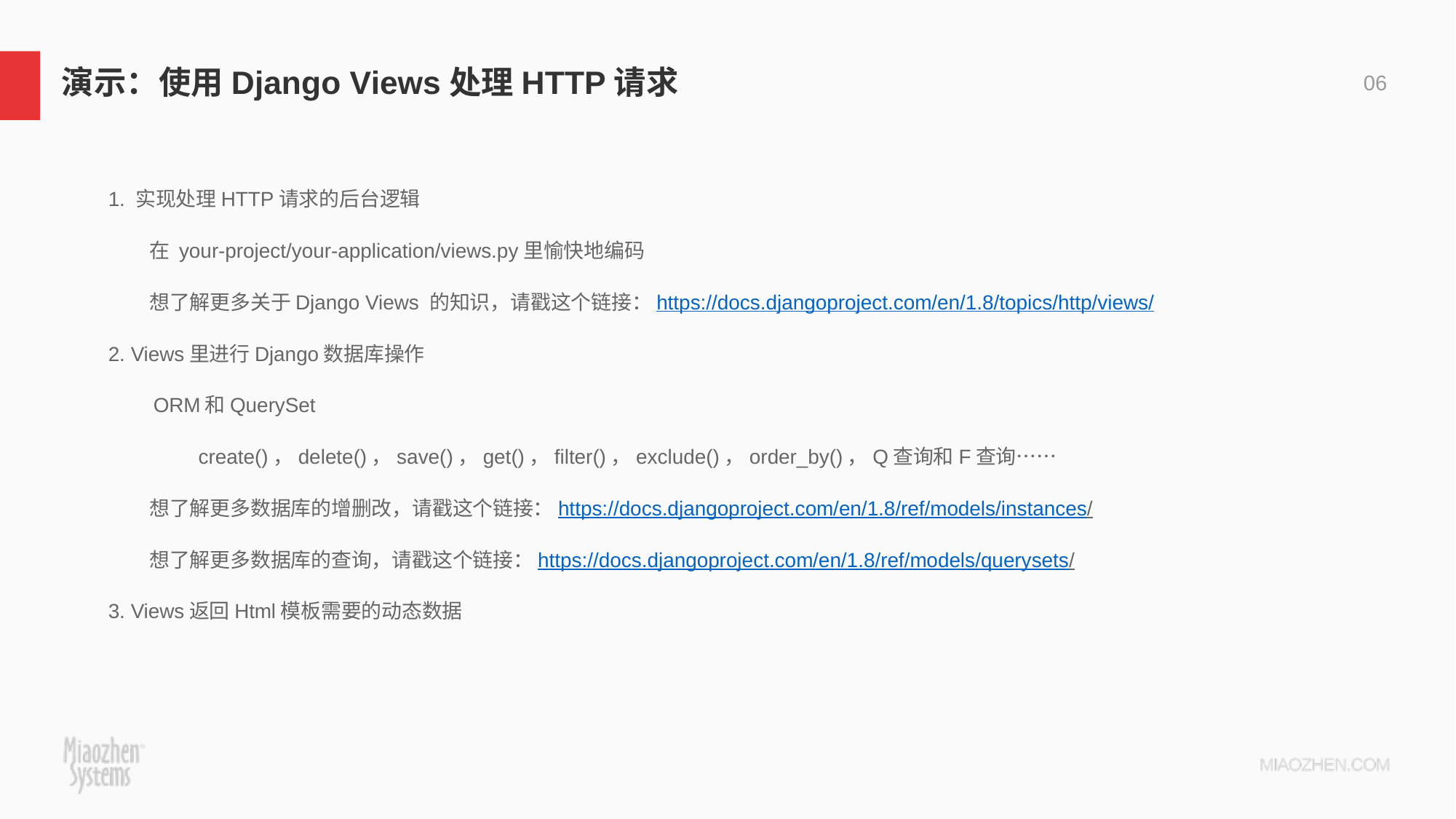

# 演示：使用Django Views处理HTTP请求
06
1. 实现处理HTTP请求的后台逻辑
        在 your-project/your-application/views.py里愉快地编码
        想了解更多关于Django Views 的知识，请戳这个链接：https://docs.djangoproject.com/en/1.8/topics/http/views/
2. Views里进行Django数据库操作
        ORM和QuerySet
                create()，delete()，save()，get()，filter()，exclude()，order_by()，Q查询和F查询……
        想了解更多数据库的增删改，请戳这个链接：https://docs.djangoproject.com/en/1.8/ref/models/instances/
        想了解更多数据库的查询，请戳这个链接：https://docs.djangoproject.com/en/1.8/ref/models/querysets/
3. Views返回Html模板需要的动态数据